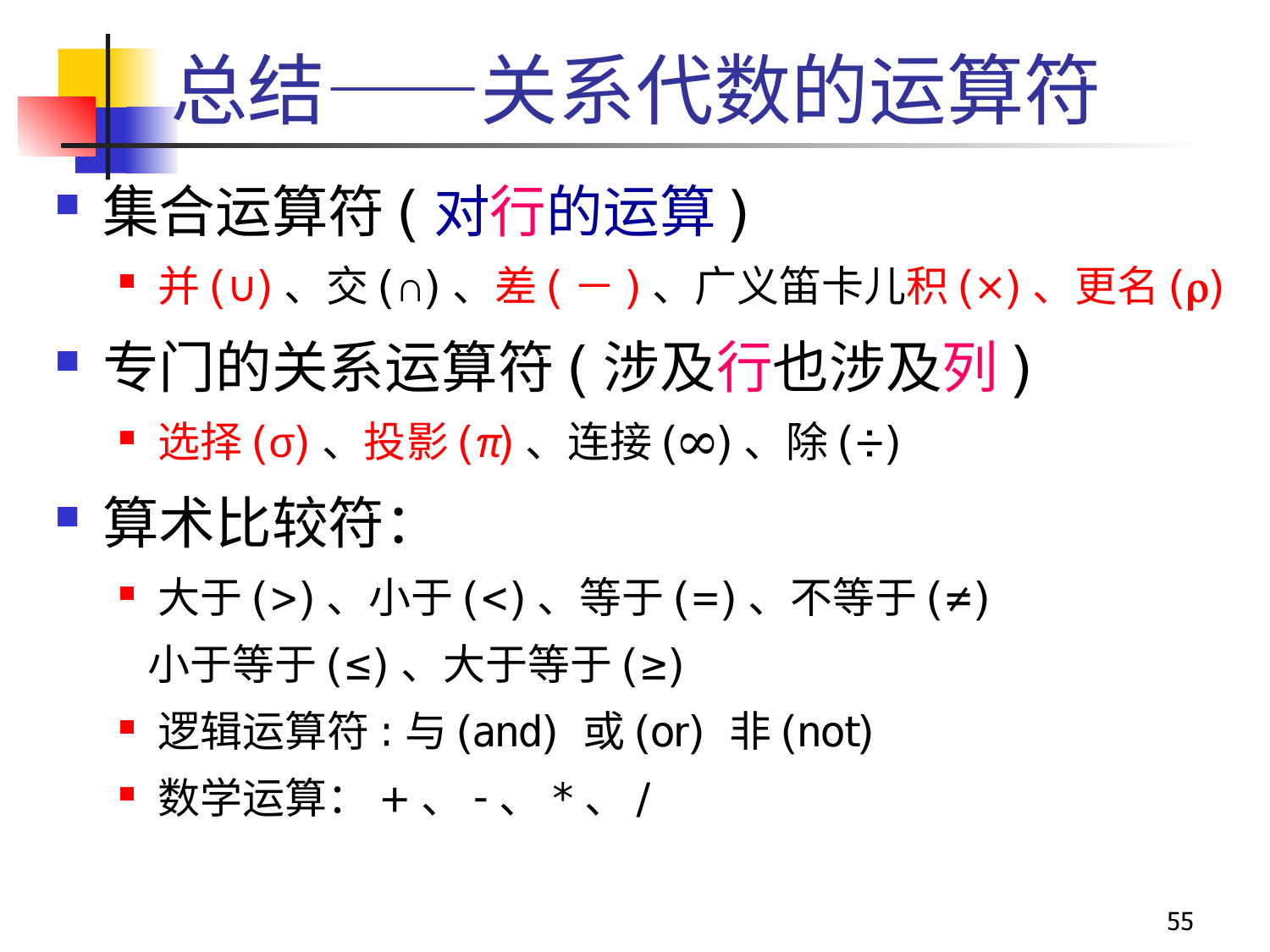

# 总结——关系代数的运算符
集合运算符(对行的运算)
并(∪)、交(∩)、差(－)、广义笛卡儿积(×)、更名(ρ)
专门的关系运算符(涉及行也涉及列)
选择(σ)、投影(π)、连接(∞)、除(÷)
算术比较符：
大于(>)、小于(<)、等于(=)、不等于(≠)
  小于等于(≤)、大于等于(≥)
逻辑运算符:与(and) 或(or) 非(not)
数学运算：+、-、*、/
55